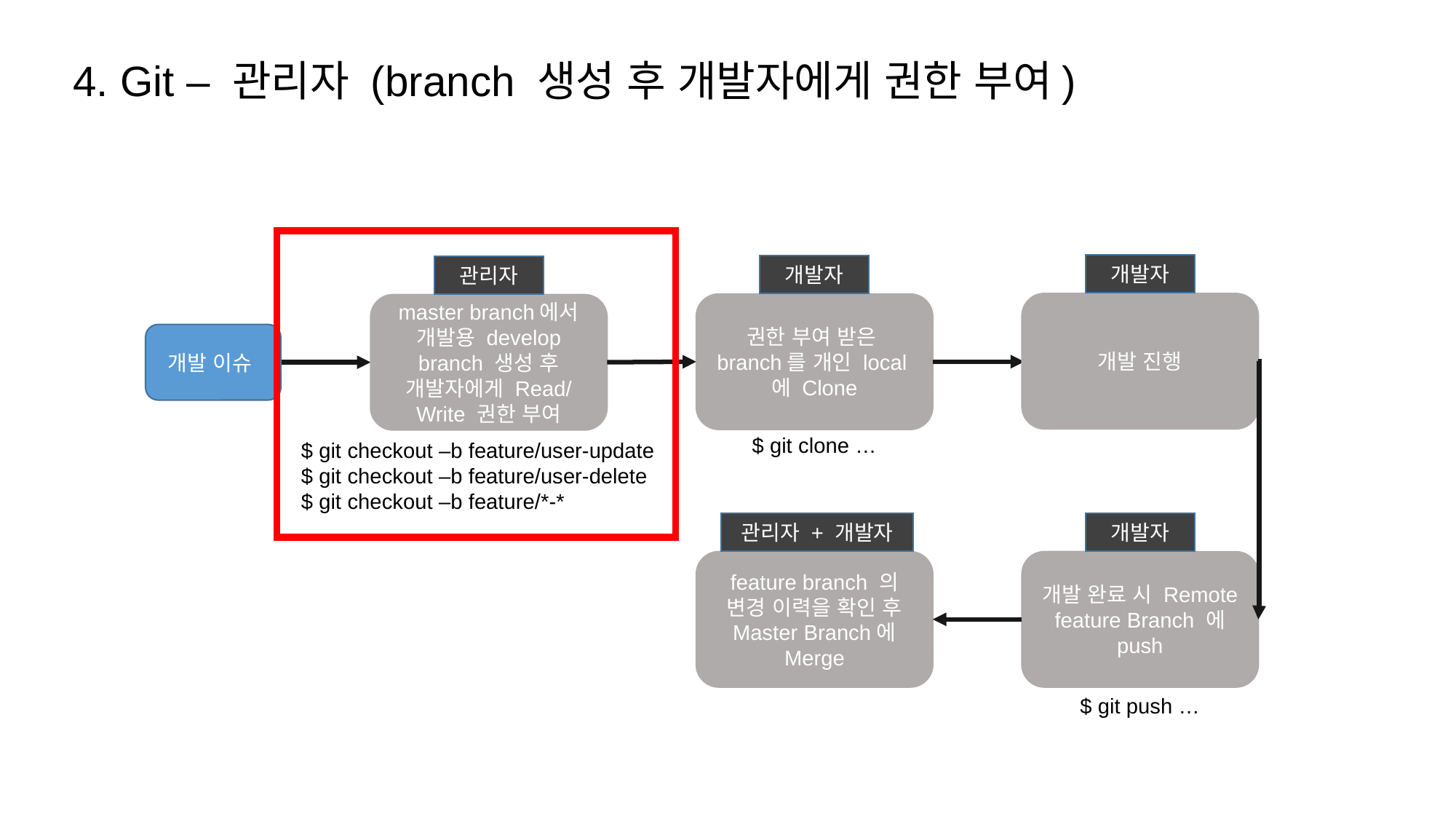

# 4. Git – 관리자 (branch 생성 후 개발자에게 권한 부여)

개발자
개발자
관리자
개발 진행
권한 부여 받은  branch를 개인 local에 Clone
master branch에서 개발용 develop branch 생성 후 개발자에게 Read/Write 권한 부여
개발 이슈
$ git clone …
$ git checkout –b feature/user-update
$ git checkout –b feature/user-delete
$ git checkout –b feature/*-*
관리자 + 개발자
개발자
feature branch 의 변경 이력을 확인 후 Master Branch에 Merge
개발 완료 시 Remote feature Branch 에 push
$ git push …